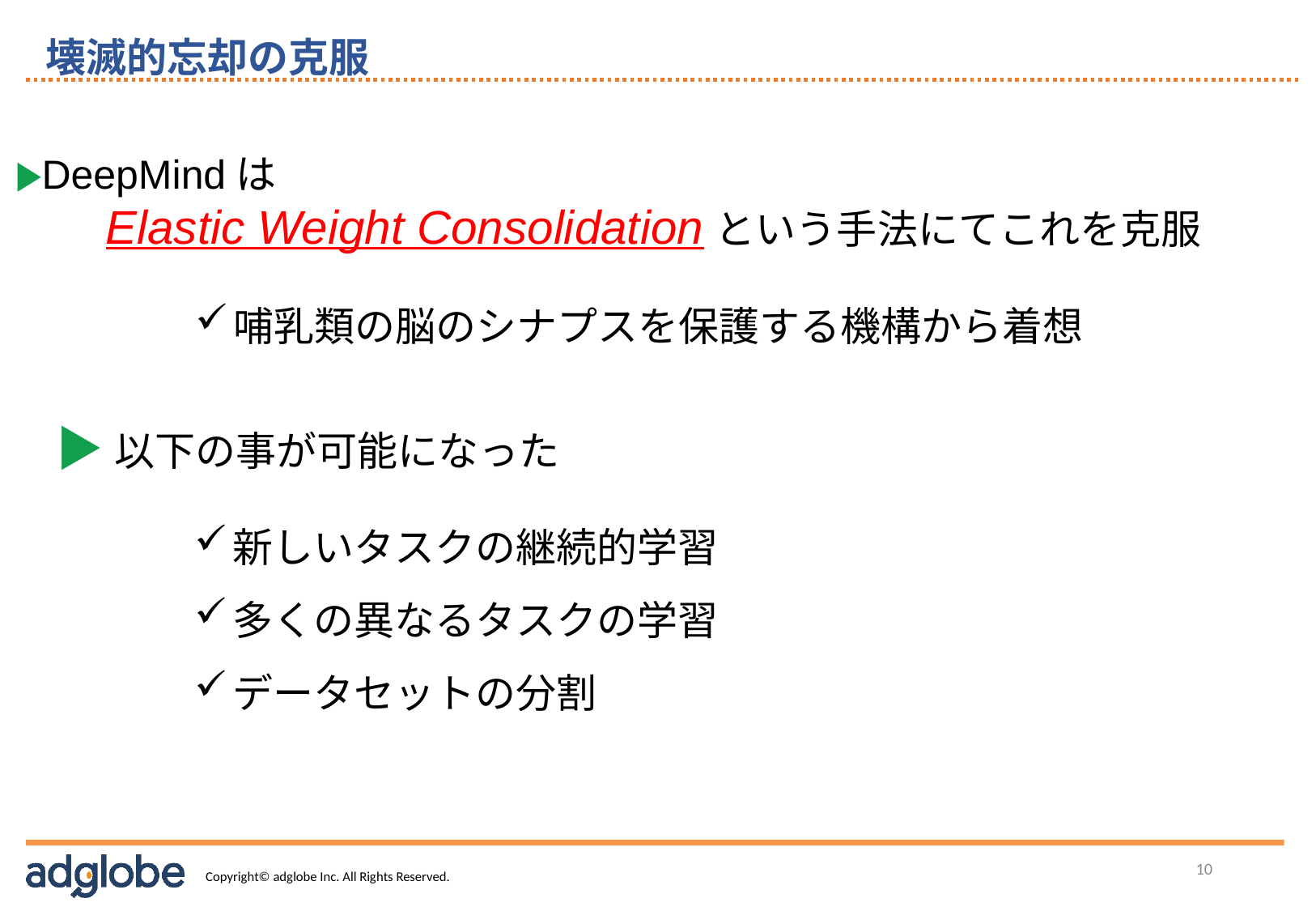

壊滅的忘却の克服
▶DeepMindは
　　Elastic Weight Consolidationという手法にてこれを克服
哺乳類の脳のシナプスを保護する機構から着想

▶以下の事が可能になった
新しいタスクの継続的学習
多くの異なるタスクの学習
データセットの分割

10